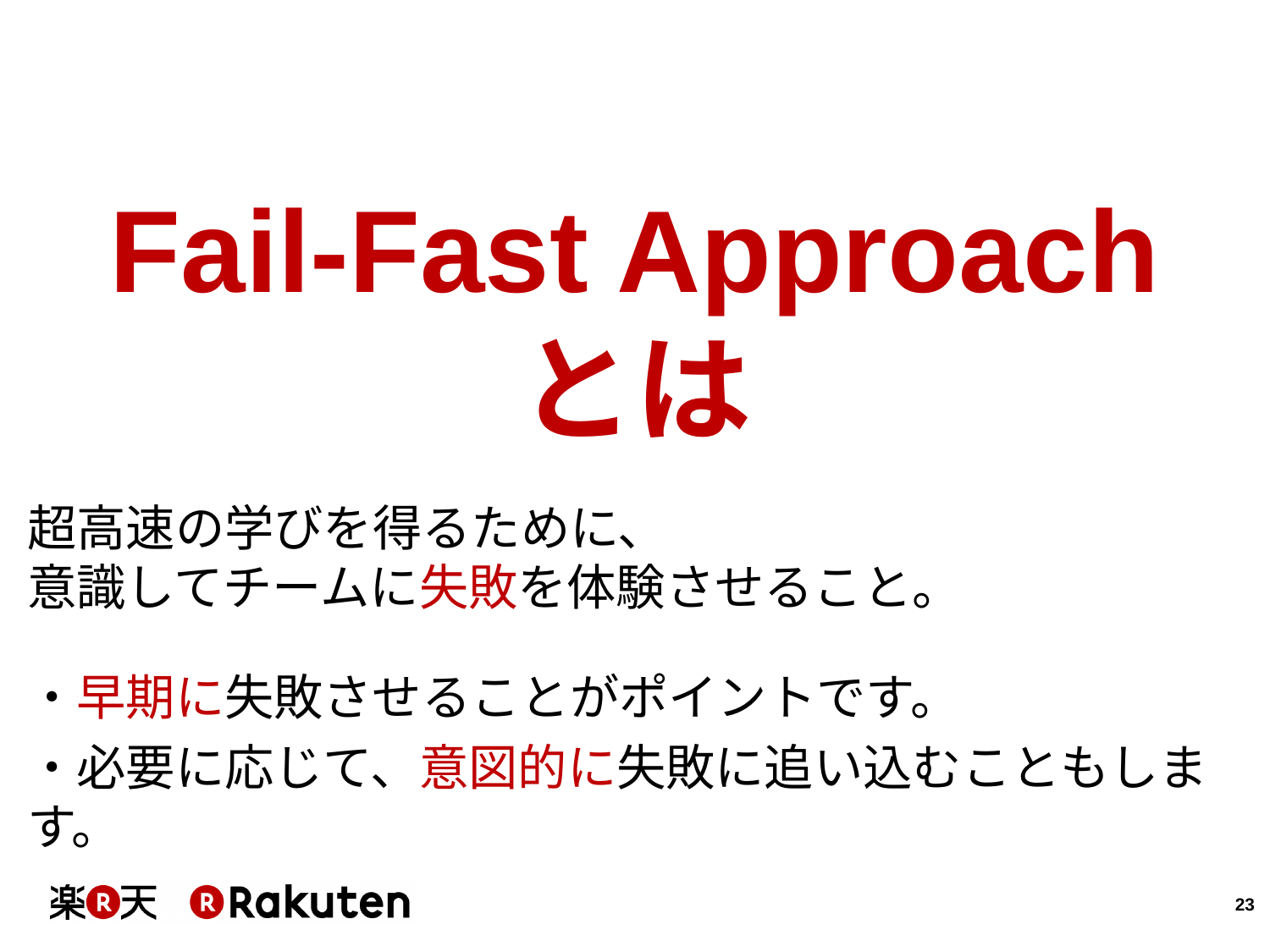

Fail-Fast Approach とは
超高速の学びを得るために、
意識してチームに失敗を体験させること。
・早期に失敗させることがポイントです。
・必要に応じて、意図的に失敗に追い込むこともします。